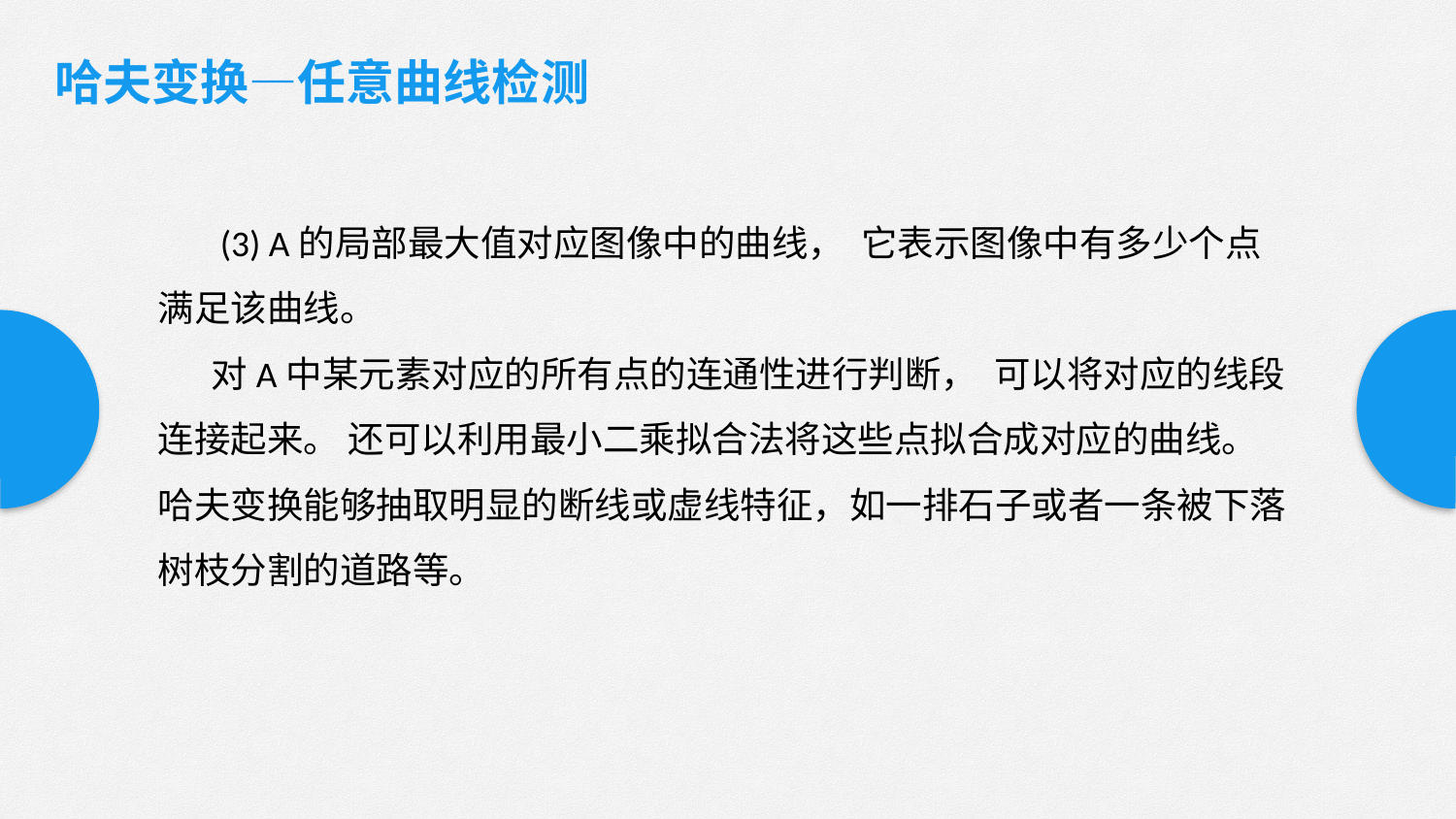

哈夫变换—任意曲线检测
 　(3) A的局部最大值对应图像中的曲线，  它表示图像中有多少个点满足该曲线。
  　对A中某元素对应的所有点的连通性进行判断，  可以将对应的线段连接起来。 还可以利用最小二乘拟合法将这些点拟合成对应的曲线。 哈夫变换能够抽取明显的断线或虚线特征，如一排石子或者一条被下落树枝分割的道路等。